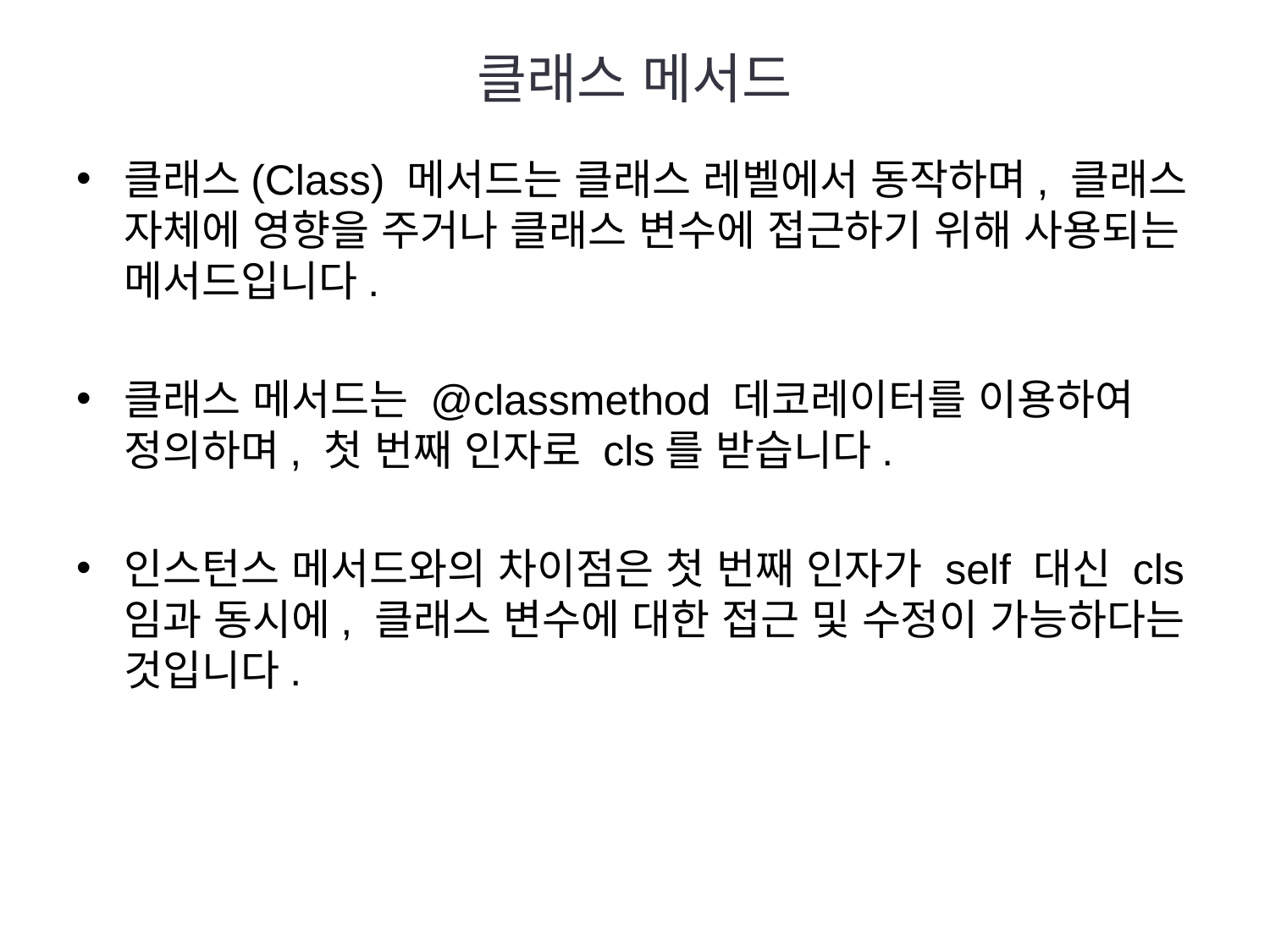

# 클래스 메서드
클래스(Class) 메서드는 클래스 레벨에서 동작하며, 클래스 자체에 영향을 주거나 클래스 변수에 접근하기 위해 사용되는 메서드입니다.

클래스 메서드는 @classmethod 데코레이터를 이용하여 정의하며, 첫 번째 인자로 cls를 받습니다.

인스턴스 메서드와의 차이점은 첫 번째 인자가 self 대신 cls임과 동시에, 클래스 변수에 대한 접근 및 수정이 가능하다는 것입니다.